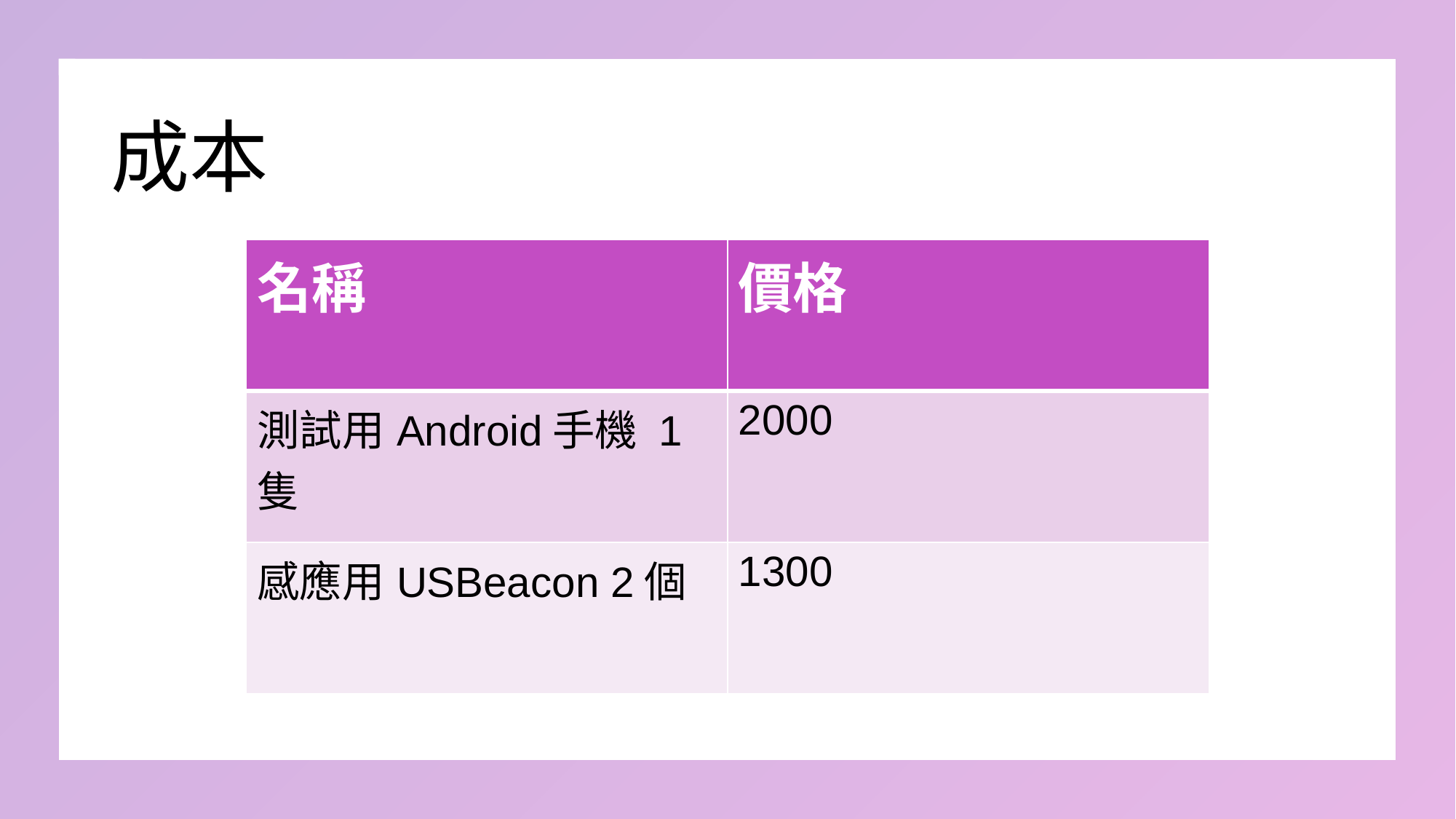

# 成本
| 名稱 | 價格 |
| --- | --- |
| 測試用Android手機 1隻 | 2000 |
| 感應用USBeacon 2個 | 1300 |